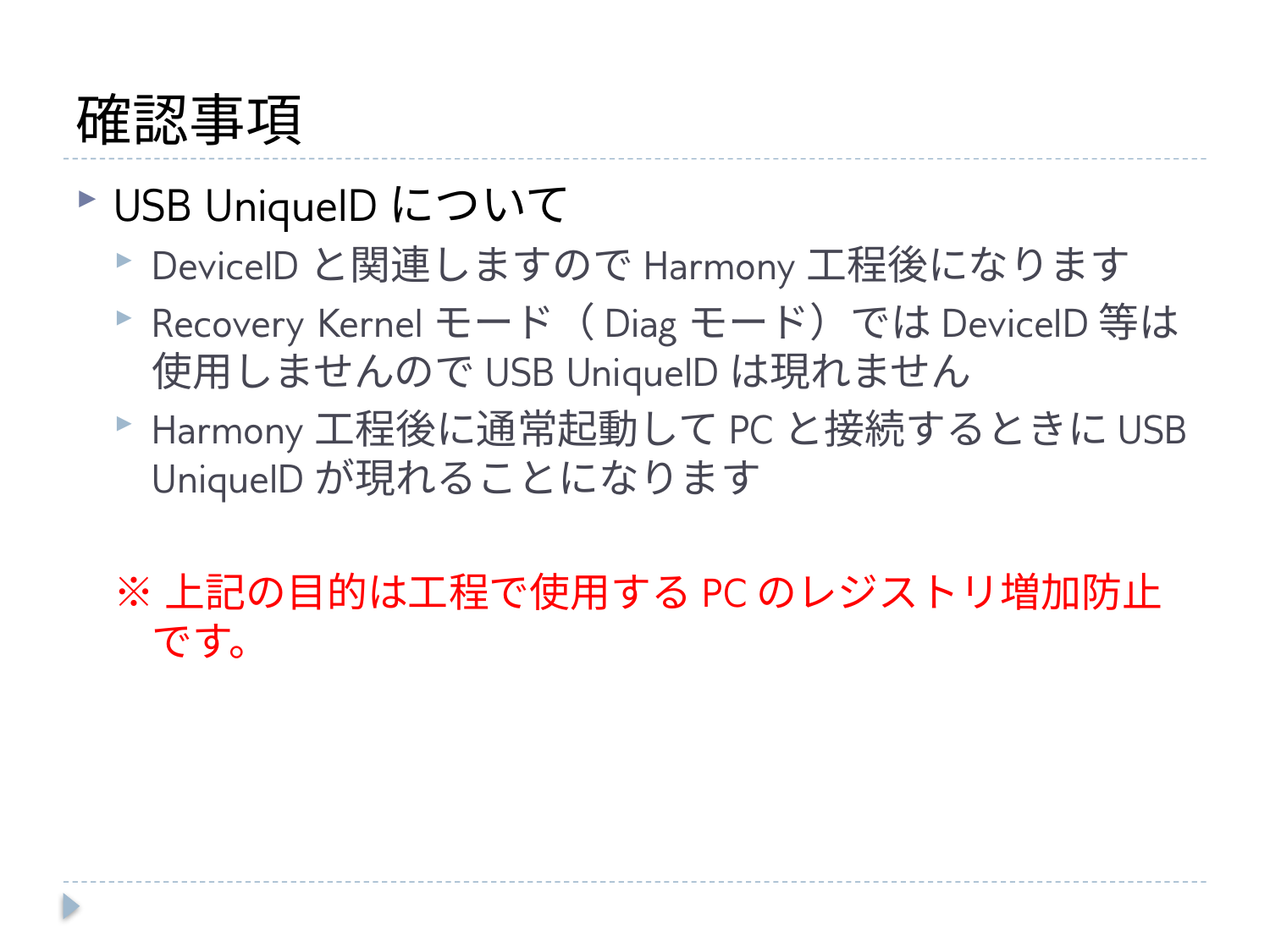

# 確認事項
USB UniqueIDについて
DeviceIDと関連しますのでHarmony工程後になります
Recovery Kernelモード（Diagモード）ではDeviceID等は使用しませんのでUSB UniqueIDは現れません
Harmony工程後に通常起動してPCと接続するときにUSB UniqueIDが現れることになります

※上記の目的は工程で使用するPCのレジストリ増加防止です。